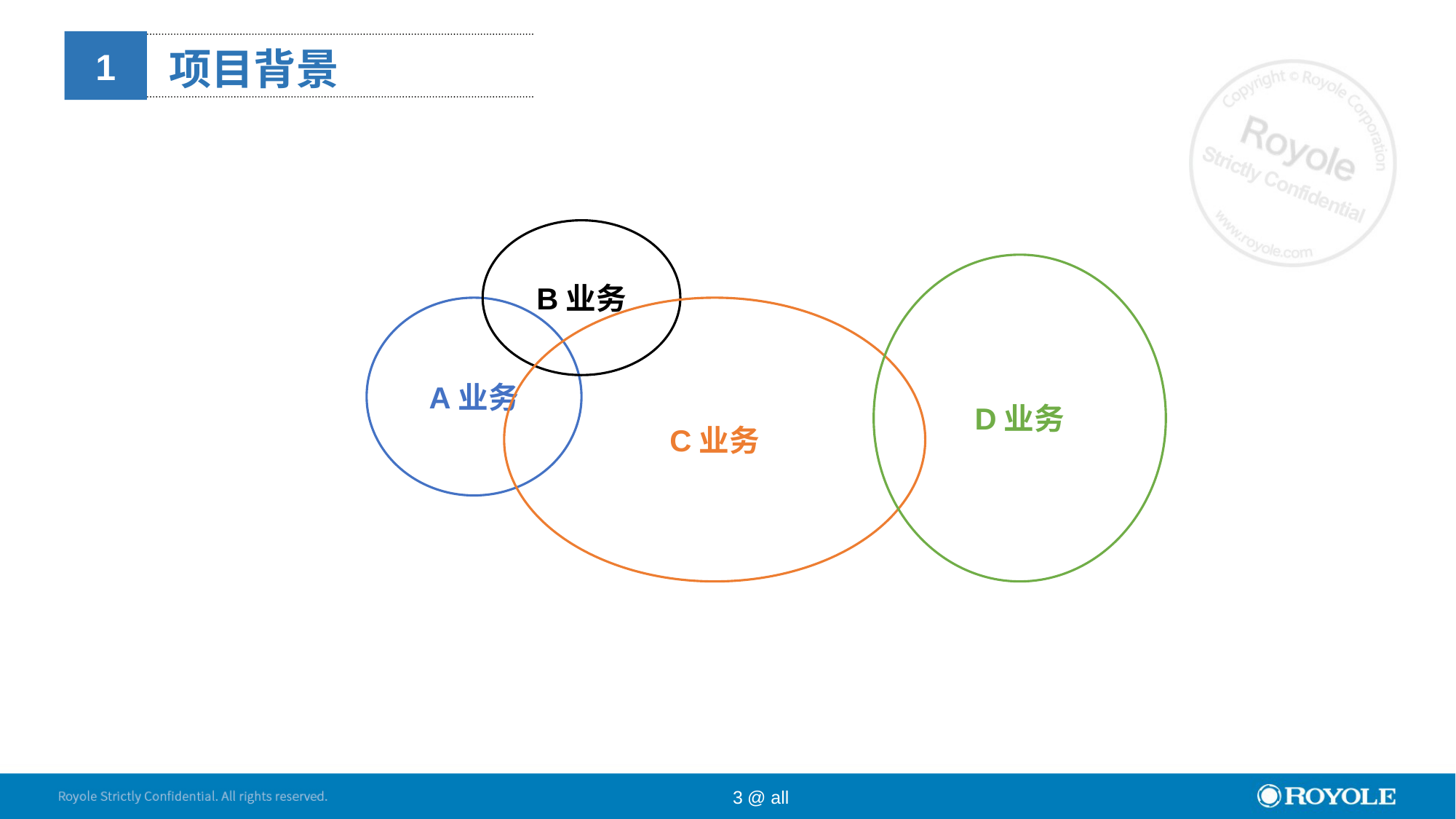

1
# 项目背景
B业务
D业务
A业务
C业务
3